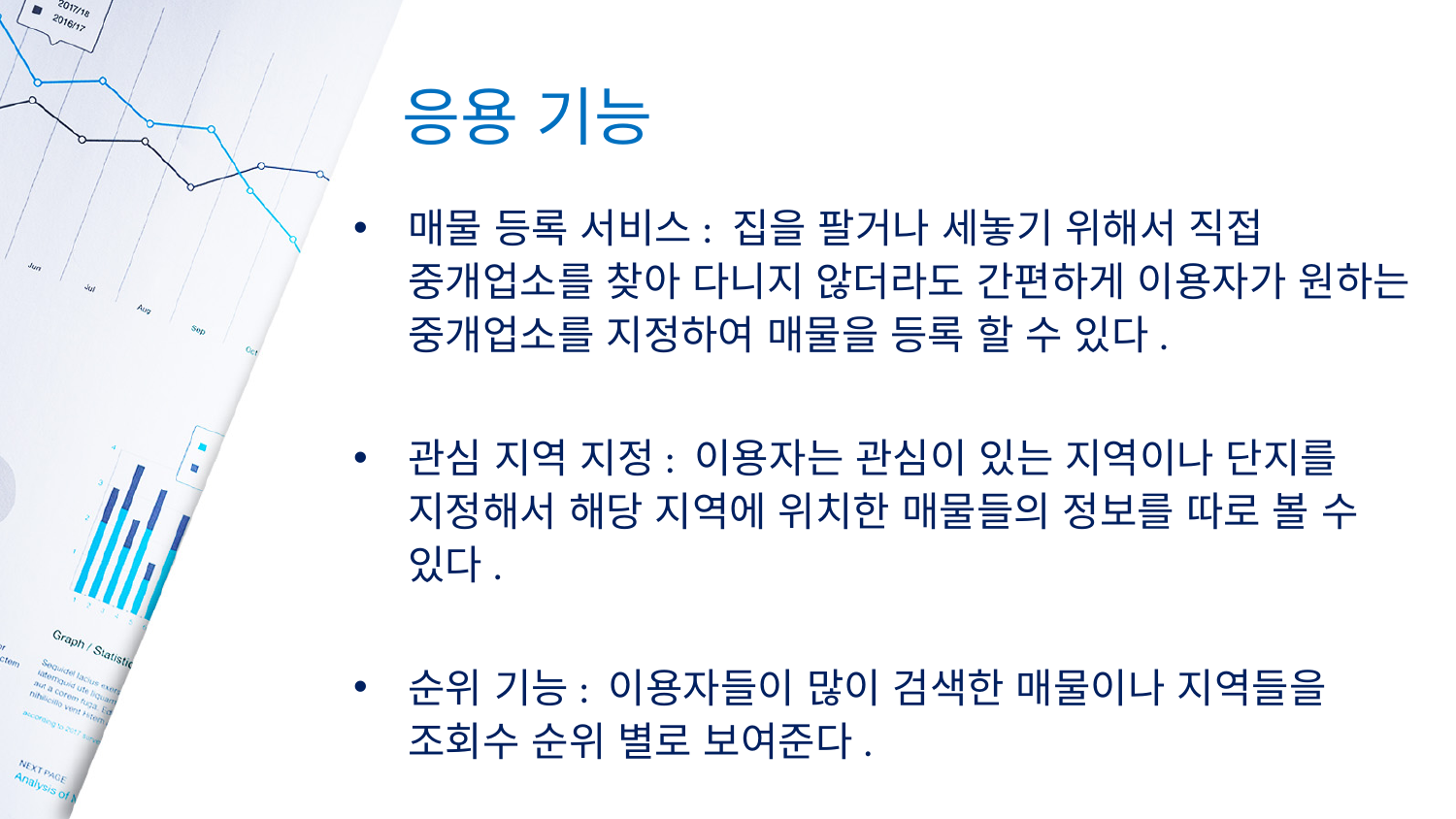

# 응용 기능
매물 등록 서비스: 집을 팔거나 세놓기 위해서 직접 중개업소를 찾아 다니지 않더라도 간편하게 이용자가 원하는 중개업소를 지정하여 매물을 등록 할 수 있다.

관심 지역 지정: 이용자는 관심이 있는 지역이나 단지를 지정해서 해당 지역에 위치한 매물들의 정보를 따로 볼 수 있다.

순위 기능: 이용자들이 많이 검색한 매물이나 지역들을 조회수 순위 별로 보여준다.